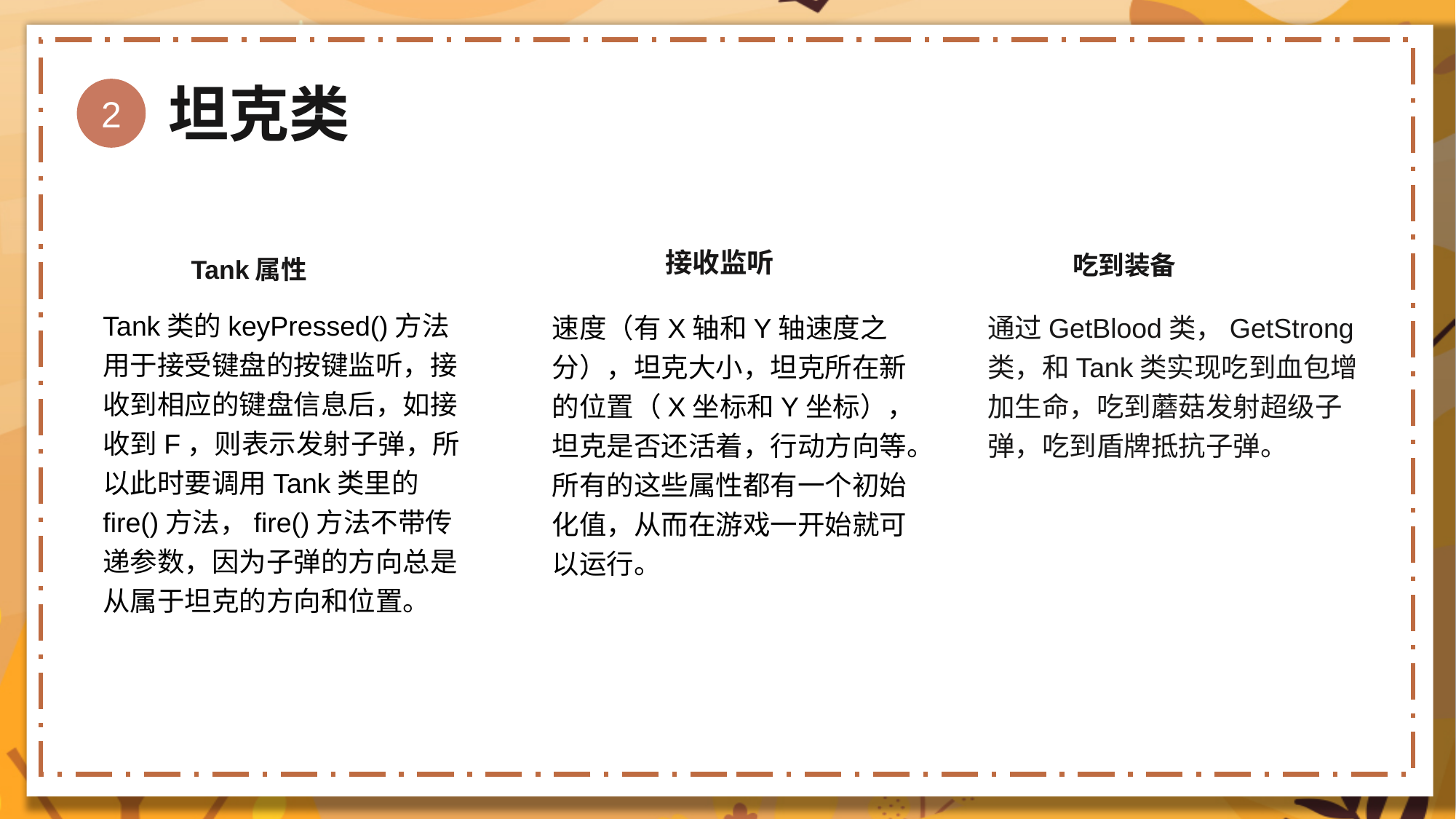

坦克类
2
接收监听
吃到装备
Tank属性
Tank类的keyPressed()方法用于接受键盘的按键监听，接收到相应的键盘信息后，如接收到F，则表示发射子弹，所以此时要调用Tank类里的fire()方法，fire()方法不带传递参数，因为子弹的方向总是从属于坦克的方向和位置。
速度（有X轴和Y轴速度之分），坦克大小，坦克所在新的位置（X坐标和Y坐标），坦克是否还活着，行动方向等。所有的这些属性都有一个初始化值，从而在游戏一开始就可以运行。
通过GetBlood类，GetStrong类，和Tank类实现吃到血包增加生命，吃到蘑菇发射超级子弹，吃到盾牌抵抗子弹。